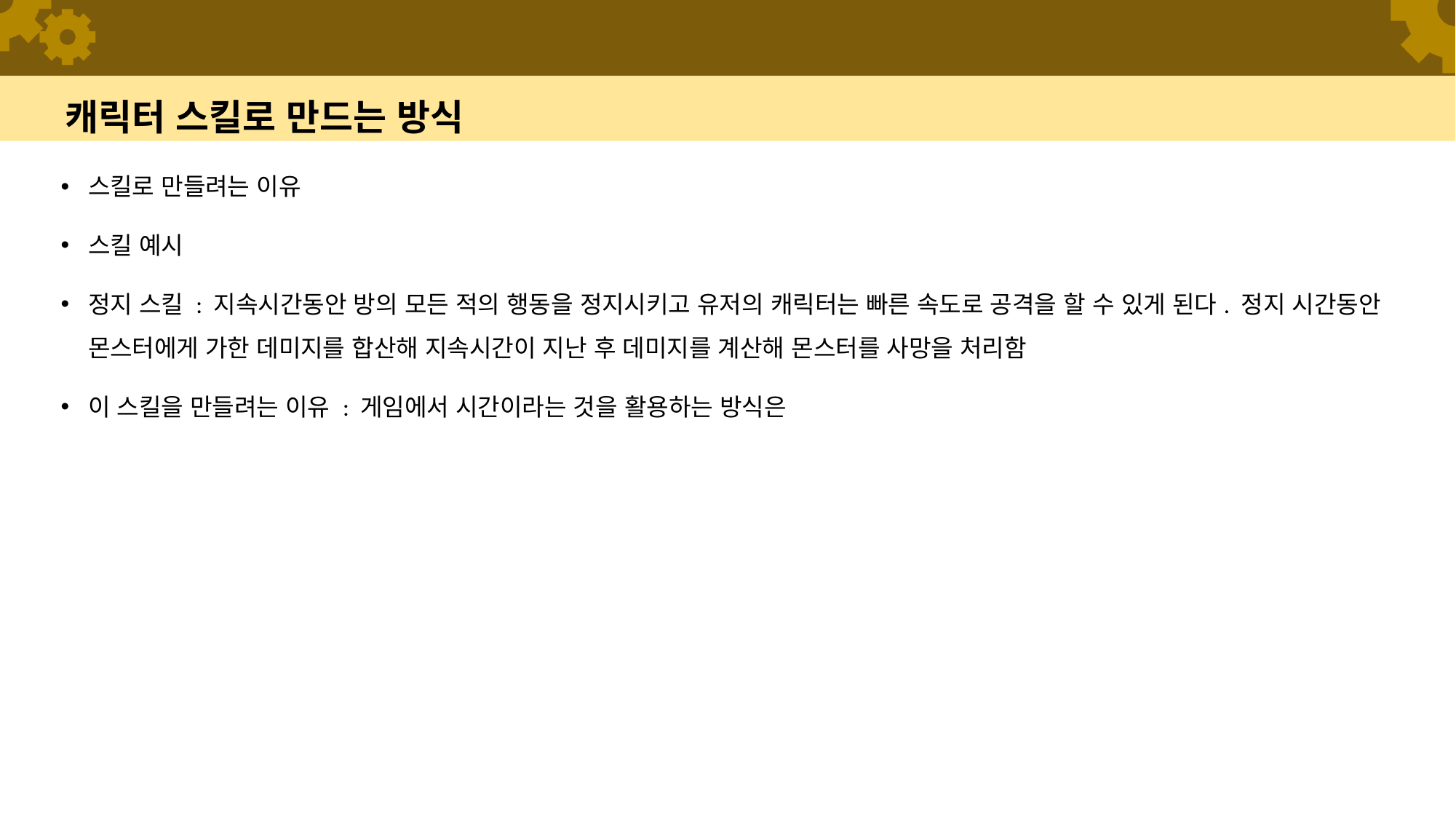

# 캐릭터 스킬로 만드는 방식
스킬로 만들려는 이유
스킬 예시
정지 스킬 : 지속시간동안 방의 모든 적의 행동을 정지시키고 유저의 캐릭터는 빠른 속도로 공격을 할 수 있게 된다. 정지 시간동안 몬스터에게 가한 데미지를 합산해 지속시간이 지난 후 데미지를 계산해 몬스터를 사망을 처리함
이 스킬을 만들려는 이유 : 게임에서 시간이라는 것을 활용하는 방식은